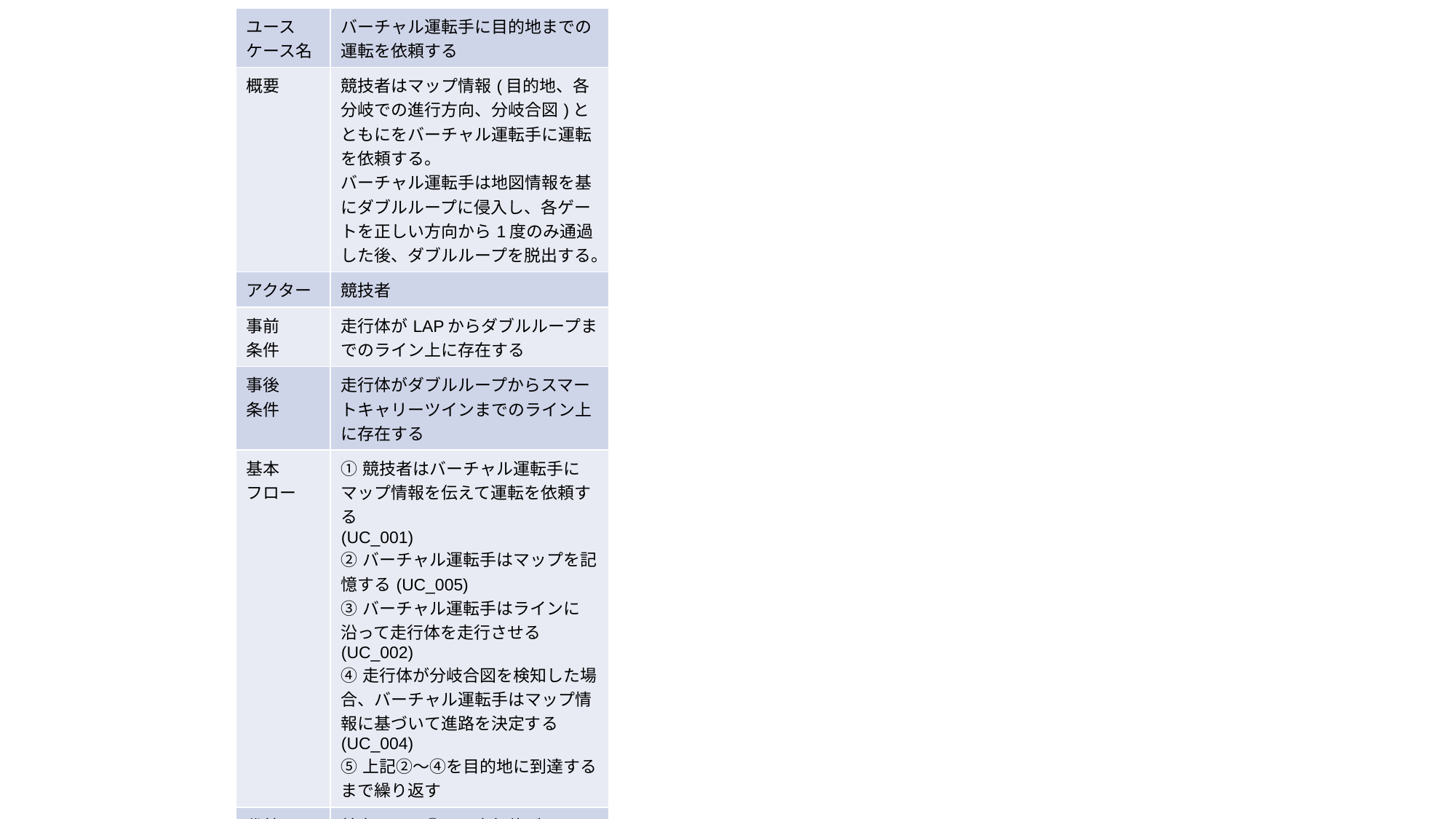

| ユース ケース名 | バーチャル運転手に目的地までの運転を依頼する |
| --- | --- |
| 概要 | 競技者はマップ情報(目的地、各分岐での進行方向、分岐合図)とともにをバーチャル運転手に運転を依頼する。 バーチャル運転手は地図情報を基にダブルループに侵入し、各ゲートを正しい方向から1度のみ通過した後、ダブルループを脱出する。 |
| アクター | 競技者 |
| 事前 条件 | 走行体がLAPからダブルループまでのライン上に存在する |
| 事後 条件 | 走行体がダブルループからスマートキャリーツインまでのライン上に存在する |
| 基本 フロー | ①競技者はバーチャル運転手にマップ情報を伝えて運転を依頼する (UC\_001) ②バーチャル運転手はマップを記憶する(UC\_005) ③バーチャル運転手はラインに沿って走行体を走行させる(UC\_002) ④走行体が分岐合図を検知した場合、バーチャル運転手はマップ情報に基づいて進路を決定する(UC\_004) ⑤上記②～④を目的地に到達するまで繰り返す |
| 代替 フロー | 基本フロー③にて走行体がライン上から逸脱した場合、直前の動作を巻き戻してライン上に復帰する(緩和UC\_001) |